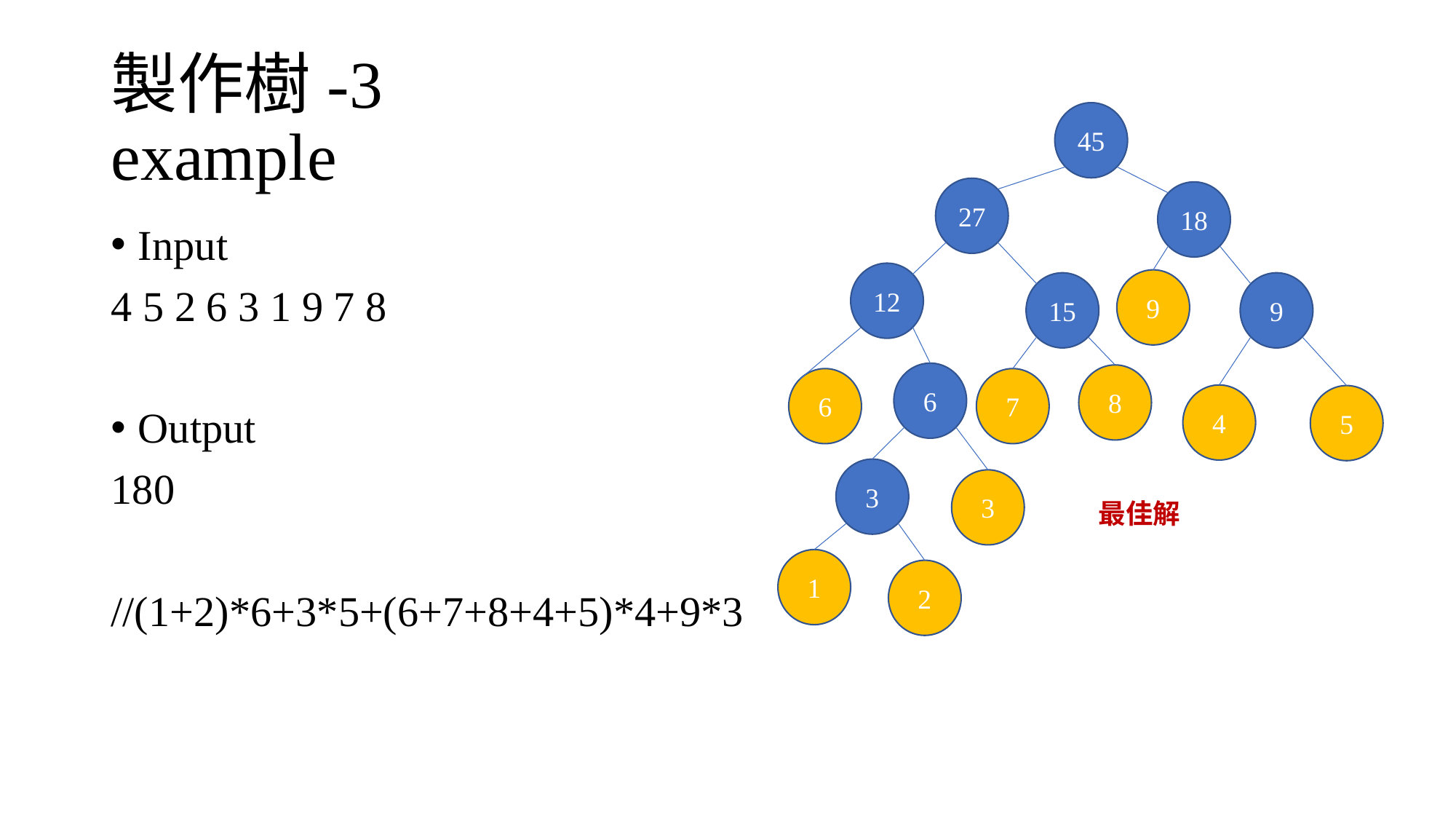

# 製作樹-3 example
45
27
18
Input
4 5 2 6 3 1 9 7 8

Output
180

//(1+2)*6+3*5+(6+7+8+4+5)*4+9*3

12
9
15
9
6
8
6
7
4
5
3
3
最佳解
1
2